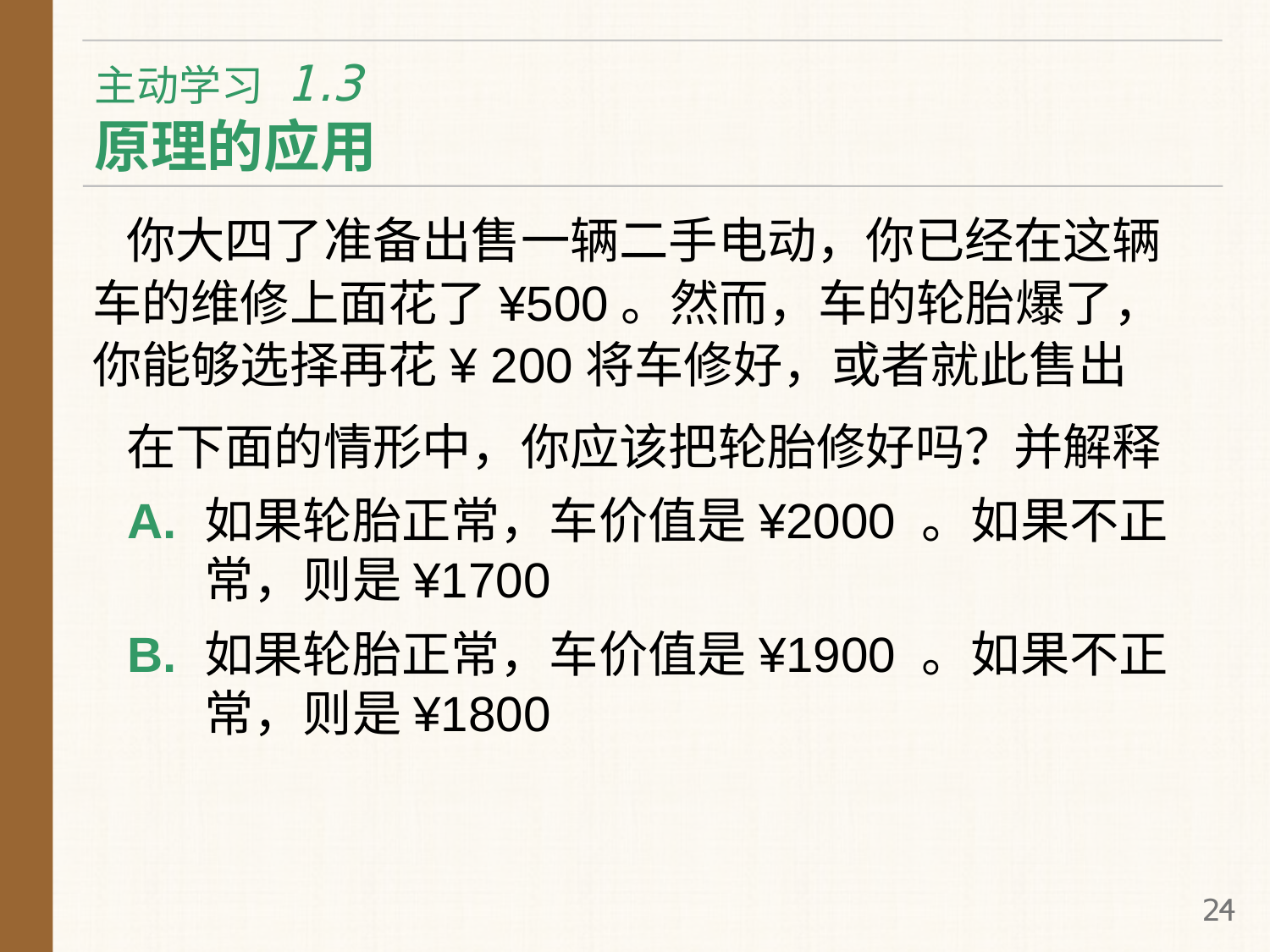

# 主动学习 1.3 原理的应用
  你大四了准备出售一辆二手电动，你已经在这辆车的维修上面花了¥500。然而，车的轮胎爆了，你能够选择再花¥ 200将车修好，或者就此售出
  在下面的情形中，你应该把轮胎修好吗？并解释
A.	如果轮胎正常，车价值是¥2000 。如果不正常，则是¥1700
B.	如果轮胎正常，车价值是¥1900 。如果不正常，则是¥1800
24